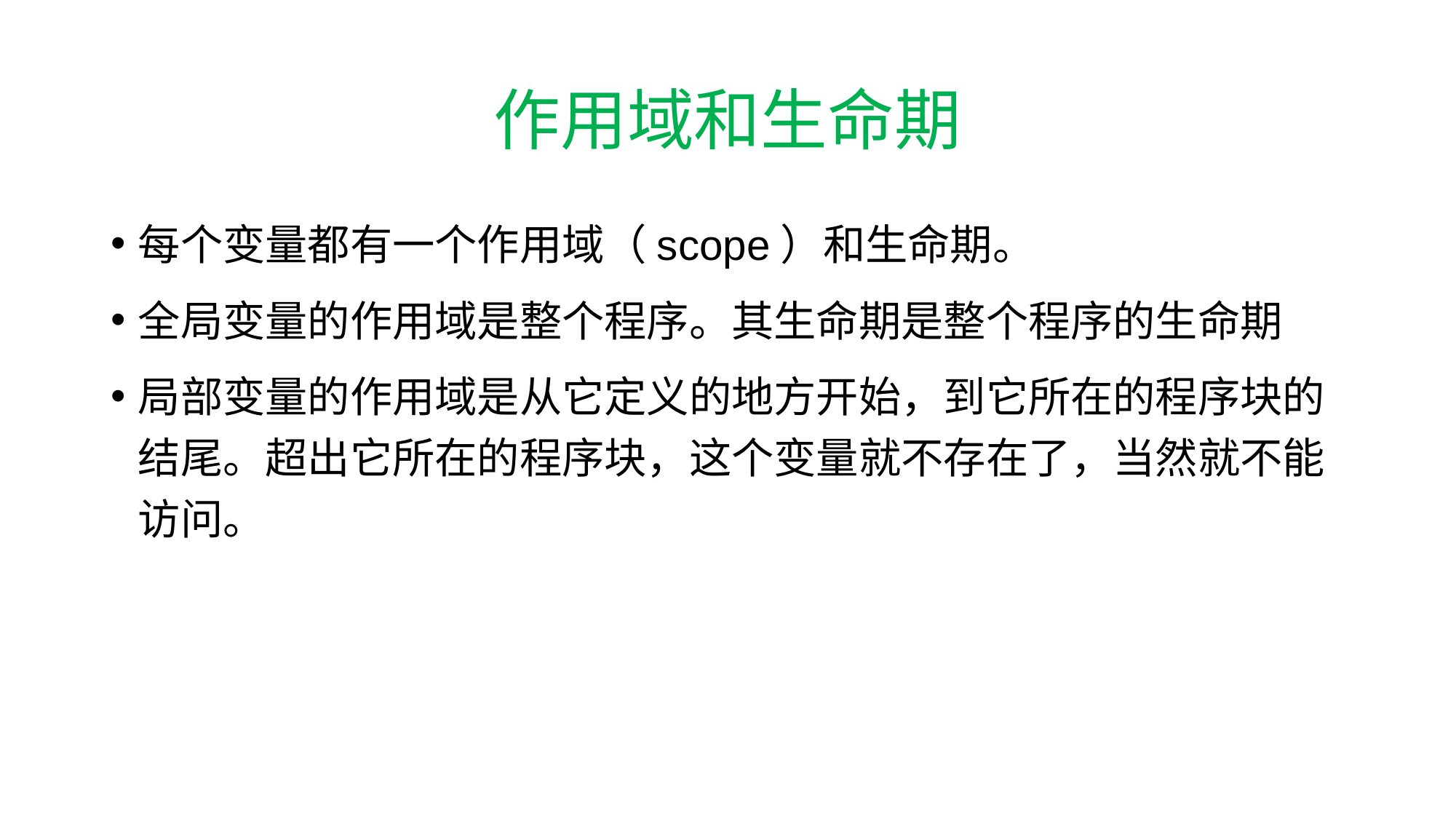

# 作用域和生命期
每个变量都有一个作用域（scope）和生命期。
全局变量的作用域是整个程序。其生命期是整个程序的生命期
局部变量的作用域是从它定义的地方开始，到它所在的程序块的结尾。超出它所在的程序块，这个变量就不存在了，当然就不能访问。